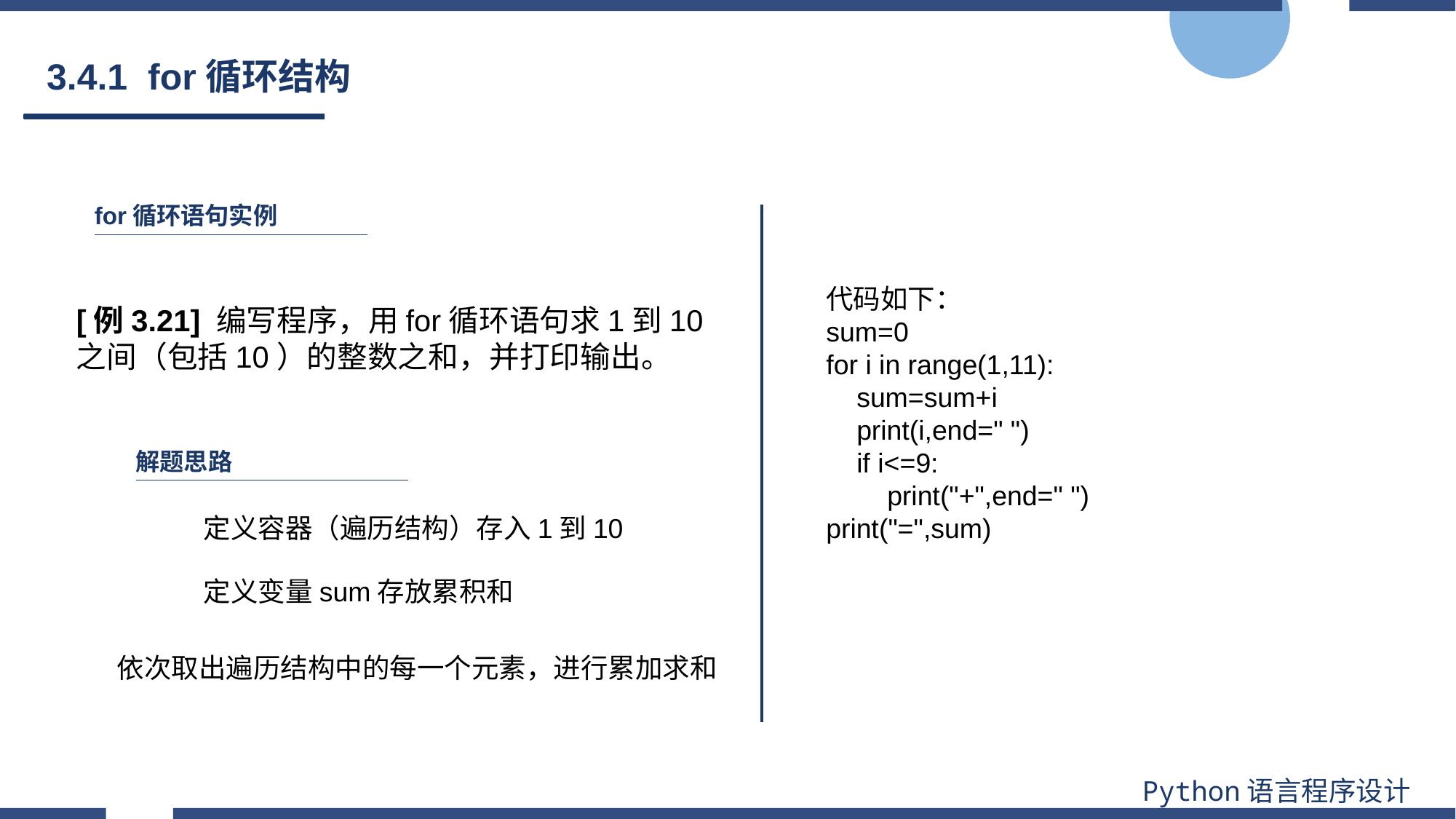

# 3.4.1  for循环结构
for循环语句实例
代码如下：
sum=0
for i in range(1,11):
    sum=sum+i
    print(i,end=" ")
    if i<=9:
        print("+",end=" ")
print("=",sum)
[例3.21] 编写程序，用for循环语句求1到10之间（包括10）的整数之和，并打印输出。
解题思路
定义容器（遍历结构）存入1到10
定义变量sum存放累积和
依次取出遍历结构中的每一个元素，进行累加求和